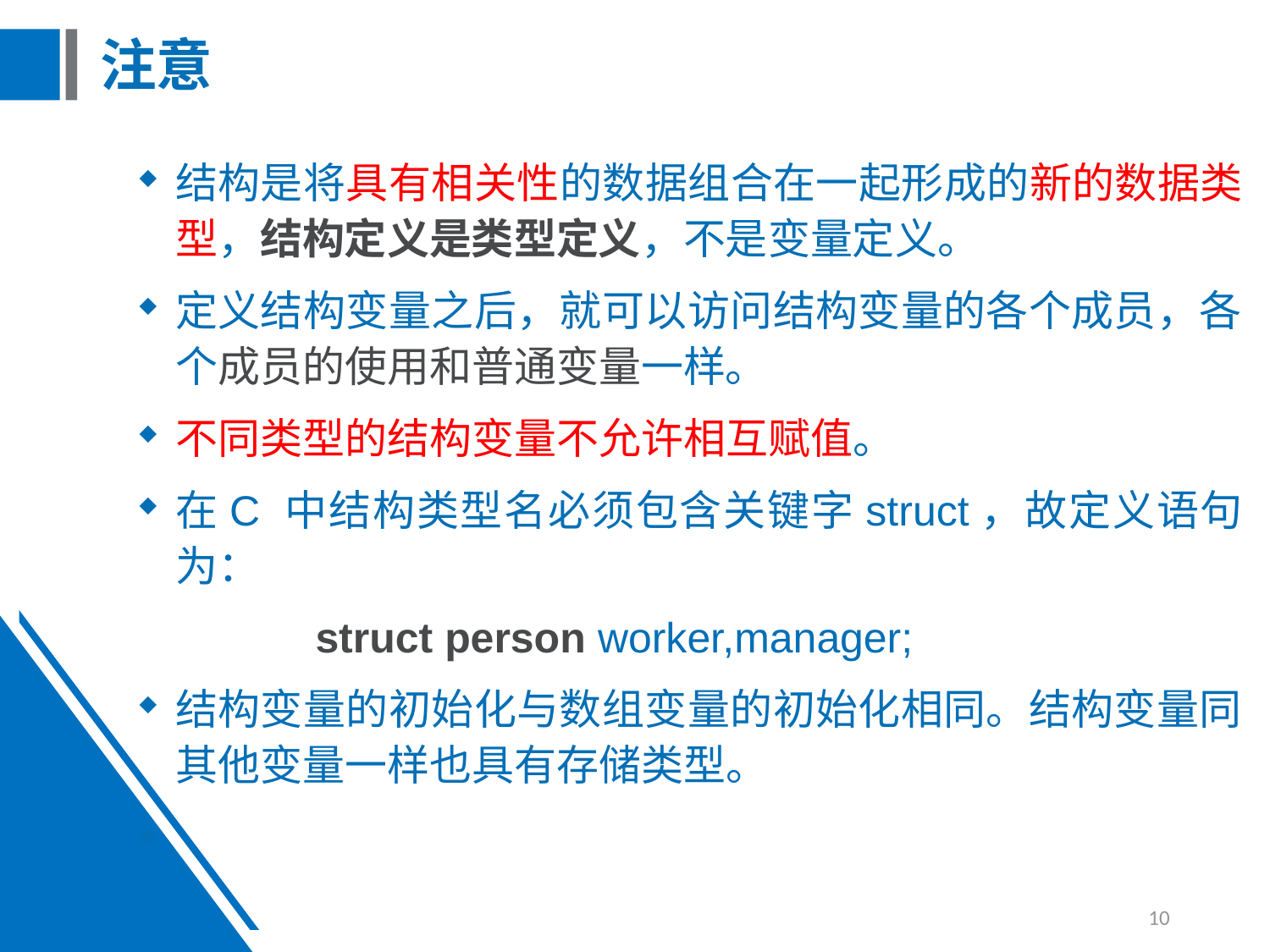

# 注意
结构是将具有相关性的数据组合在一起形成的新的数据类型，结构定义是类型定义，不是变量定义。
定义结构变量之后，就可以访问结构变量的各个成员，各个成员的使用和普通变量一样。
不同类型的结构变量不允许相互赋值。
在C 中结构类型名必须包含关键字struct，故定义语句为：
               struct person worker,manager;
结构变量的初始化与数组变量的初始化相同。结构变量同其他变量一样也具有存储类型。

10